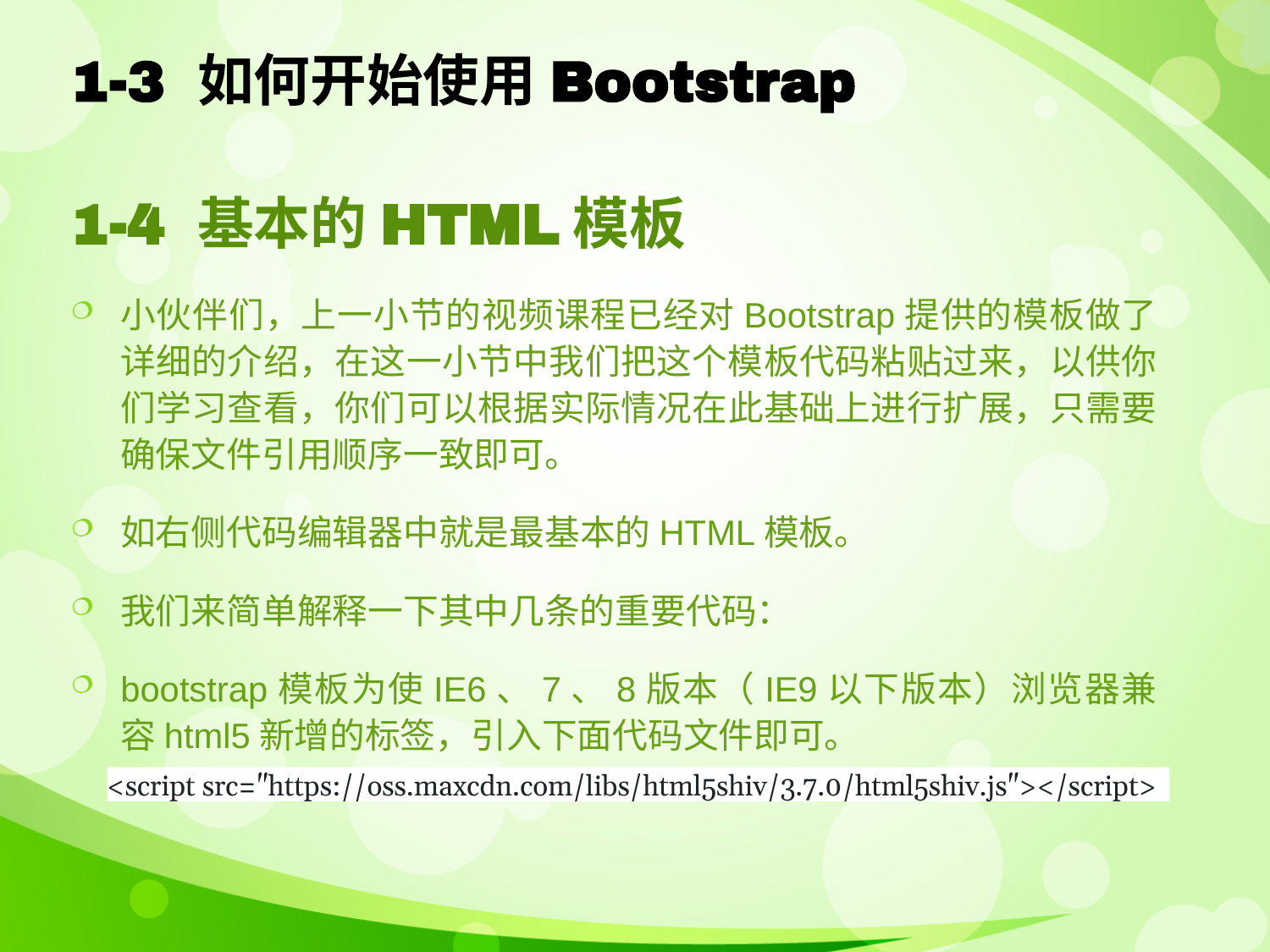

# 1-3 如何开始使用Bootstrap
1-4 基本的HTML模板
小伙伴们，上一小节的视频课程已经对Bootstrap提供的模板做了详细的介绍，在这一小节中我们把这个模板代码粘贴过来，以供你们学习查看，你们可以根据实际情况在此基础上进行扩展，只需要确保文件引用顺序一致即可。
如右侧代码编辑器中就是最基本的HTML模板。
我们来简单解释一下其中几条的重要代码：
bootstrap模板为使IE6、7、8版本（IE9以下版本）浏览器兼容html5新增的标签，引入下面代码文件即可。
<script src="https://oss.maxcdn.com/libs/html5shiv/3.7.0/html5shiv.js"></script>